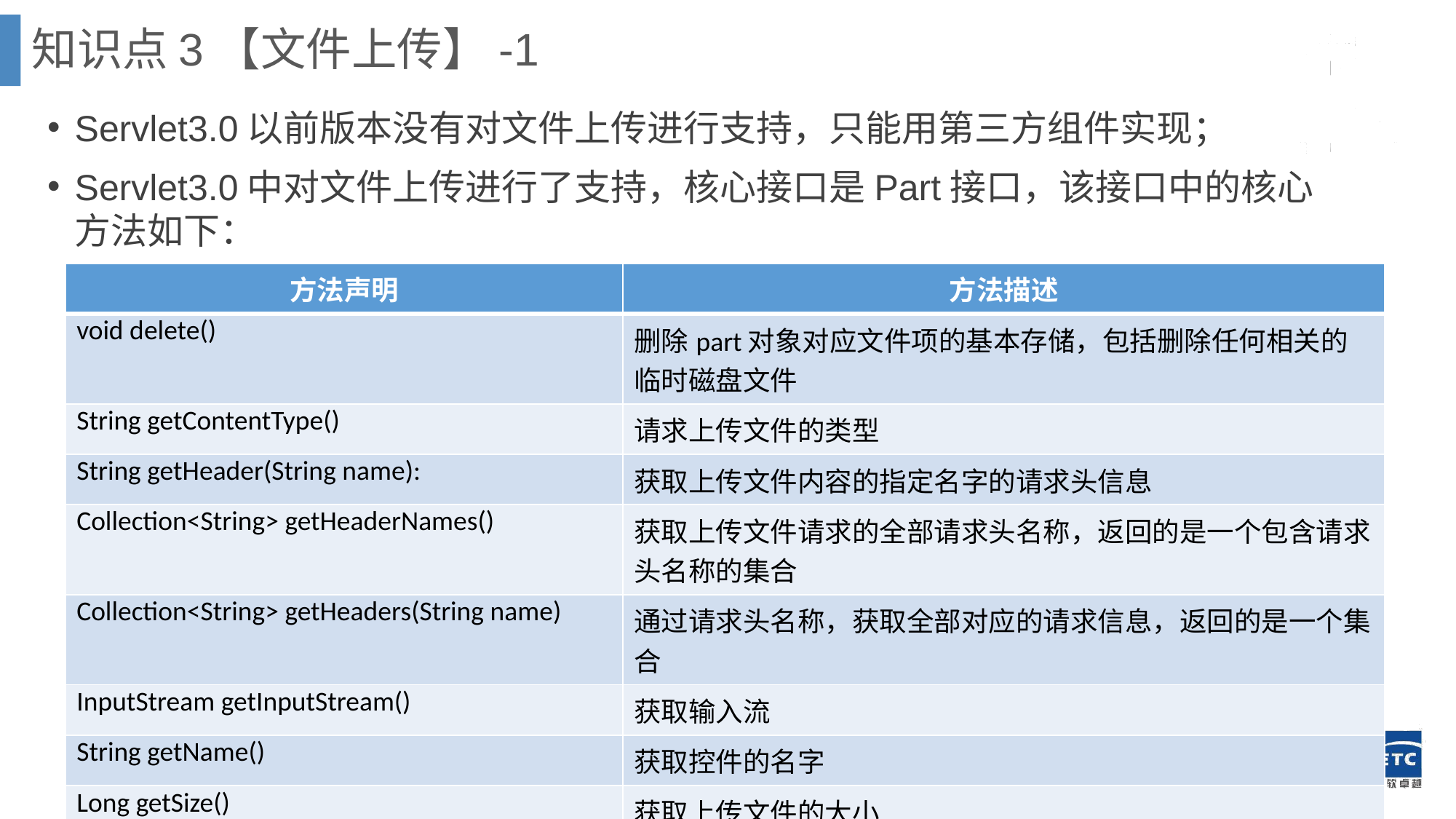

知识点3【文件上传】-1
Servlet3.0以前版本没有对文件上传进行支持，只能用第三方组件实现；
Servlet3.0中对文件上传进行了支持，核心接口是Part接口，该接口中的核心方法如下：
| 方法声明 | 方法描述 |
| --- | --- |
| void delete() | 删除part对象对应文件项的基本存储，包括删除任何相关的临时磁盘文件 |
| String getContentType() | 请求上传文件的类型 |
| String getHeader(String name): | 获取上传文件内容的指定名字的请求头信息 |
| Collection<String> getHeaderNames() | 获取上传文件请求的全部请求头名称，返回的是一个包含请求头名称的集合 |
| Collection<String> getHeaders(String name) | 通过请求头名称，获取全部对应的请求信息，返回的是一个集合 |
| InputStream getInputStream() | 获取输入流 |
| String getName() | 获取控件的名字 |
| Long getSize() | 获取上传文件的大小 |
| void write(String fileName) | 将文件写入到物理磁盘 |